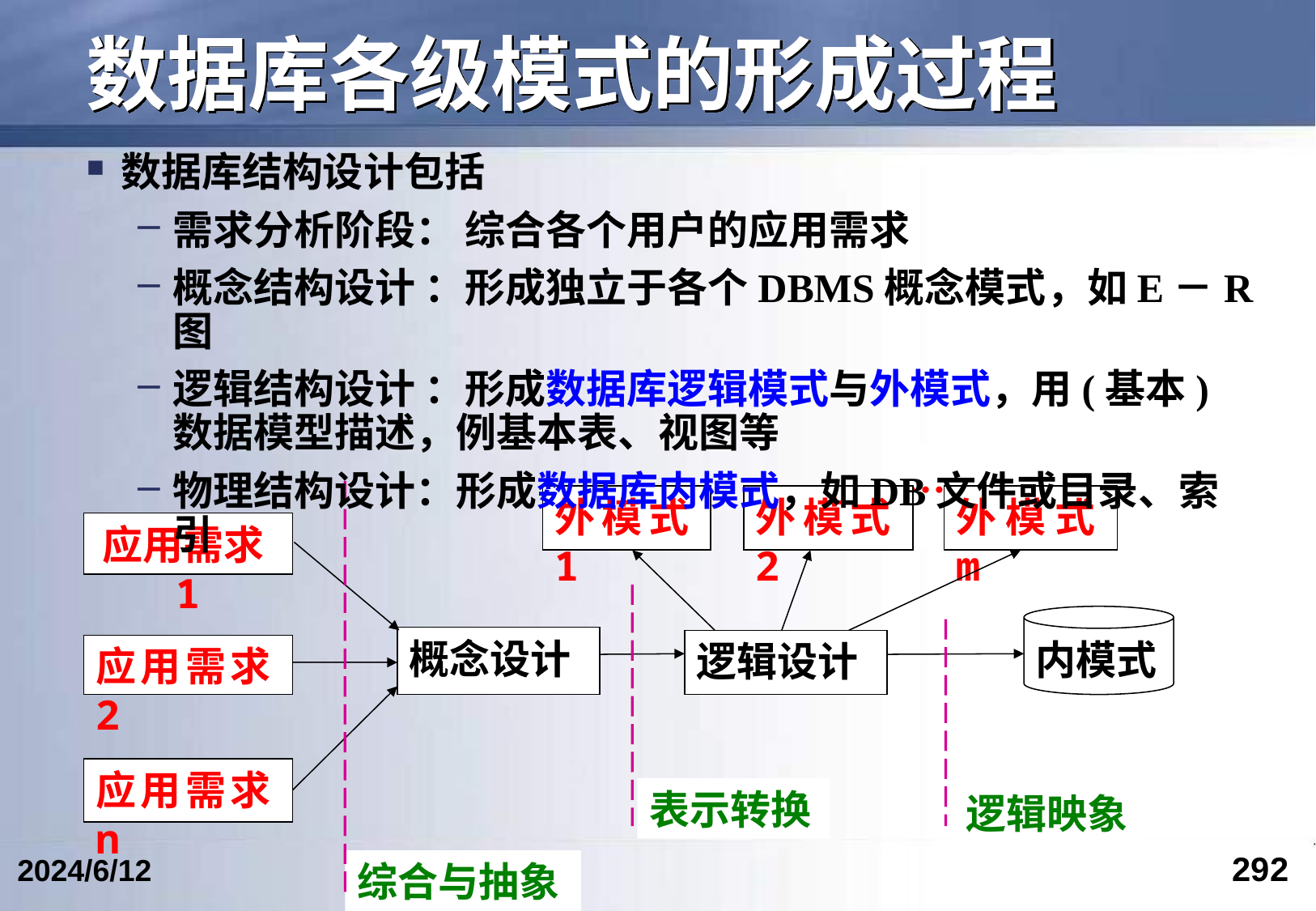

# 数据库各级模式的形成过程
数据库结构设计包括
需求分析阶段： 综合各个用户的应用需求
概念结构设计 ：形成独立于各个DBMS概念模式，如E－R图
逻辑结构设计 ：形成数据库逻辑模式与外模式，用(基本)数据模型描述，例基本表、视图等
物理结构设计：形成数据库内模式，如DB文件或目录、索引

…

外模式1
外模式2
外模式m
应用需求1

内模式

概念设计
逻辑设计
应用需求2

应用需求n
表示转换
逻辑映象
综合与抽象
292
2024/6/12